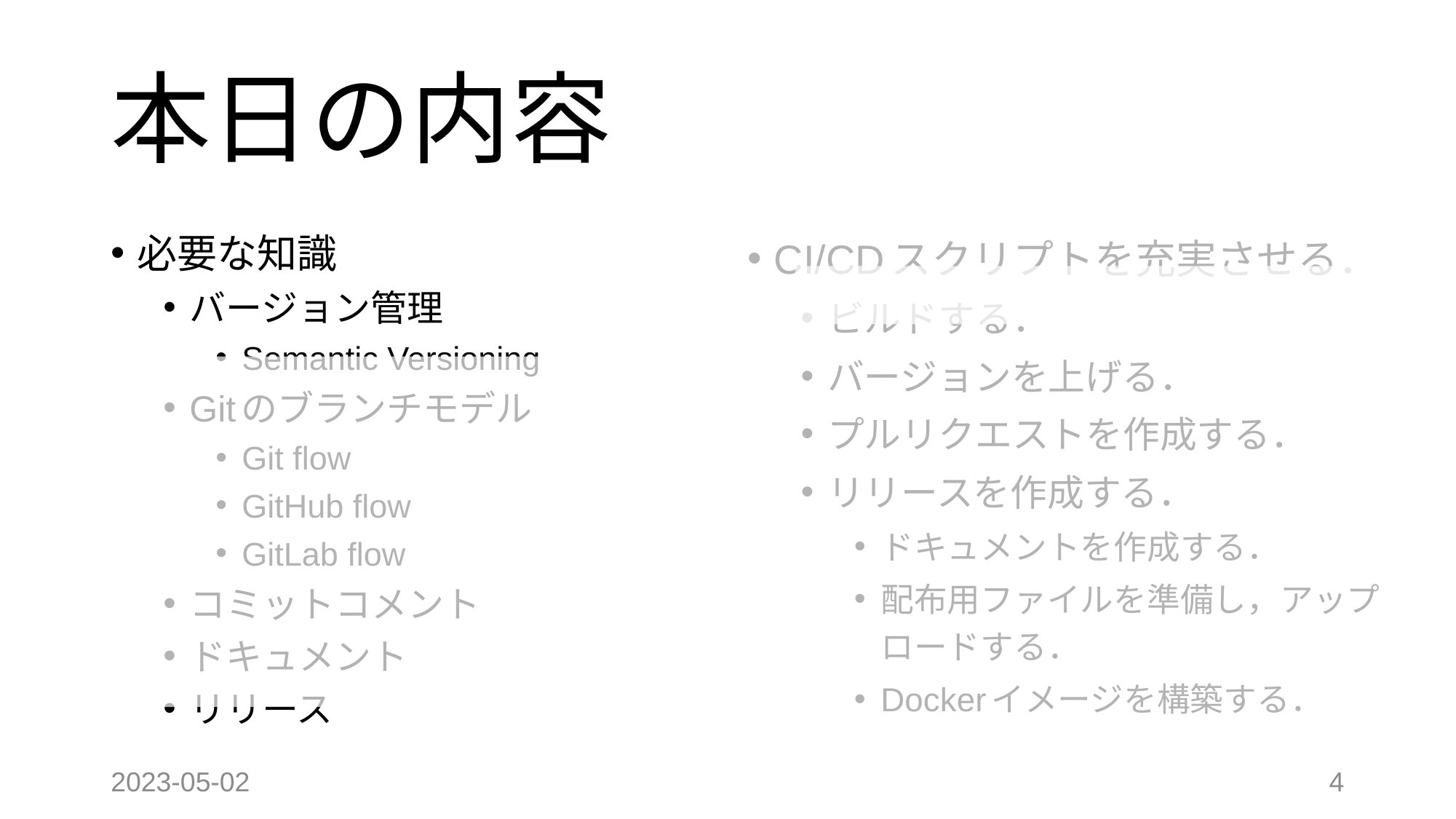

# 本日の内容

必要な知識
バージョン管理
Semantic Versioning
Gitのブランチモデル
Git flow
GitHub flow
GitLab flow
コミットコメント
ドキュメント
リリース
CI/CDスクリプトを充実させる．
ビルドする．
バージョンを上げる．
プルリクエストを作成する．
リリースを作成する．
ドキュメントを作成する．
配布用ファイルを準備し，アップロードする．
Dockerイメージを構築する．

2023-05-02
4